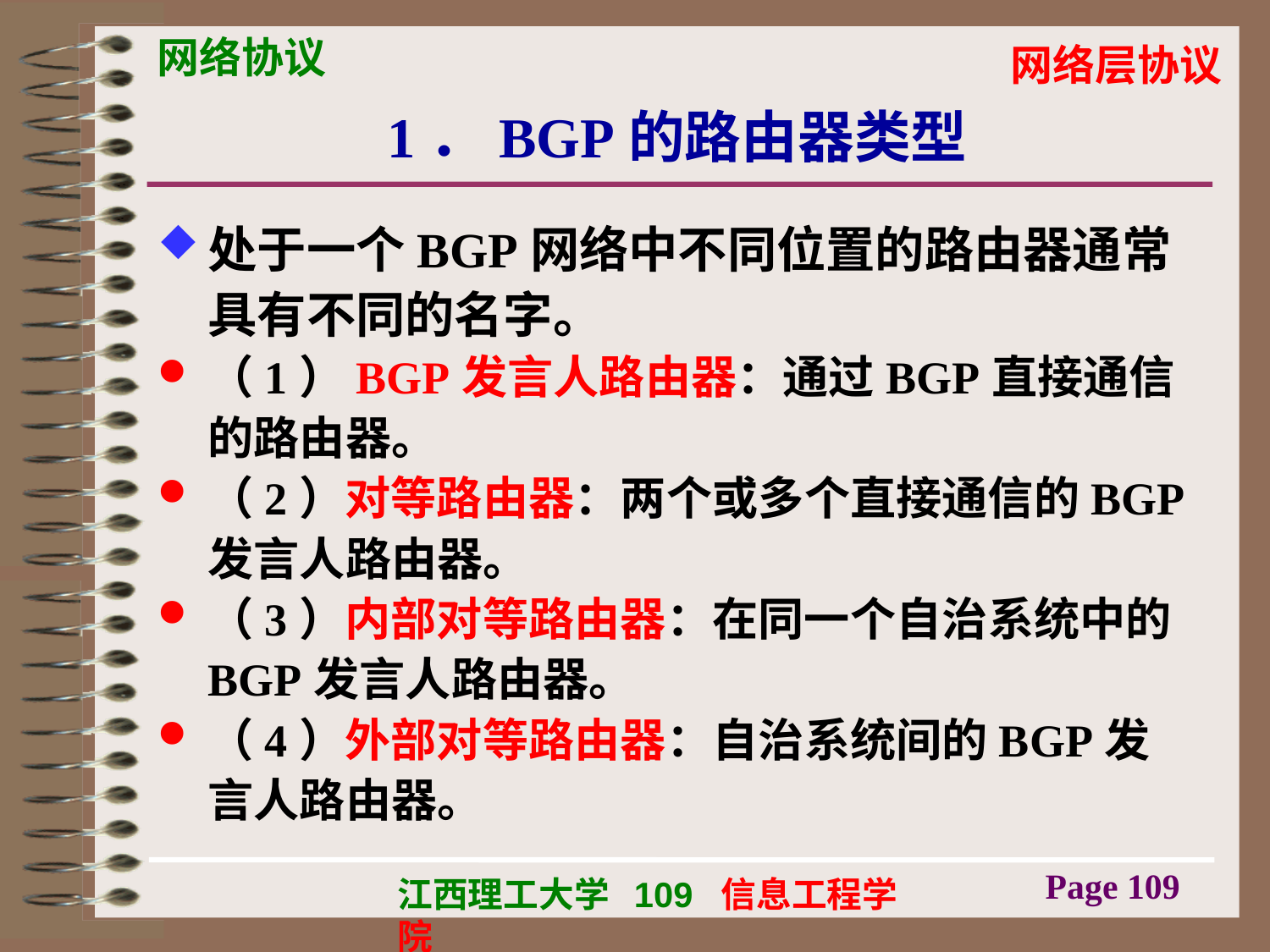

# 1．BGP的路由器类型
处于一个BGP网络中不同位置的路由器通常具有不同的名字。
（1）BGP发言人路由器：通过BGP直接通信的路由器。
（2）对等路由器：两个或多个直接通信的BGP发言人路由器。
（3）内部对等路由器：在同一个自治系统中的BGP发言人路由器。
（4）外部对等路由器：自治系统间的BGP发言人路由器。
Page 109